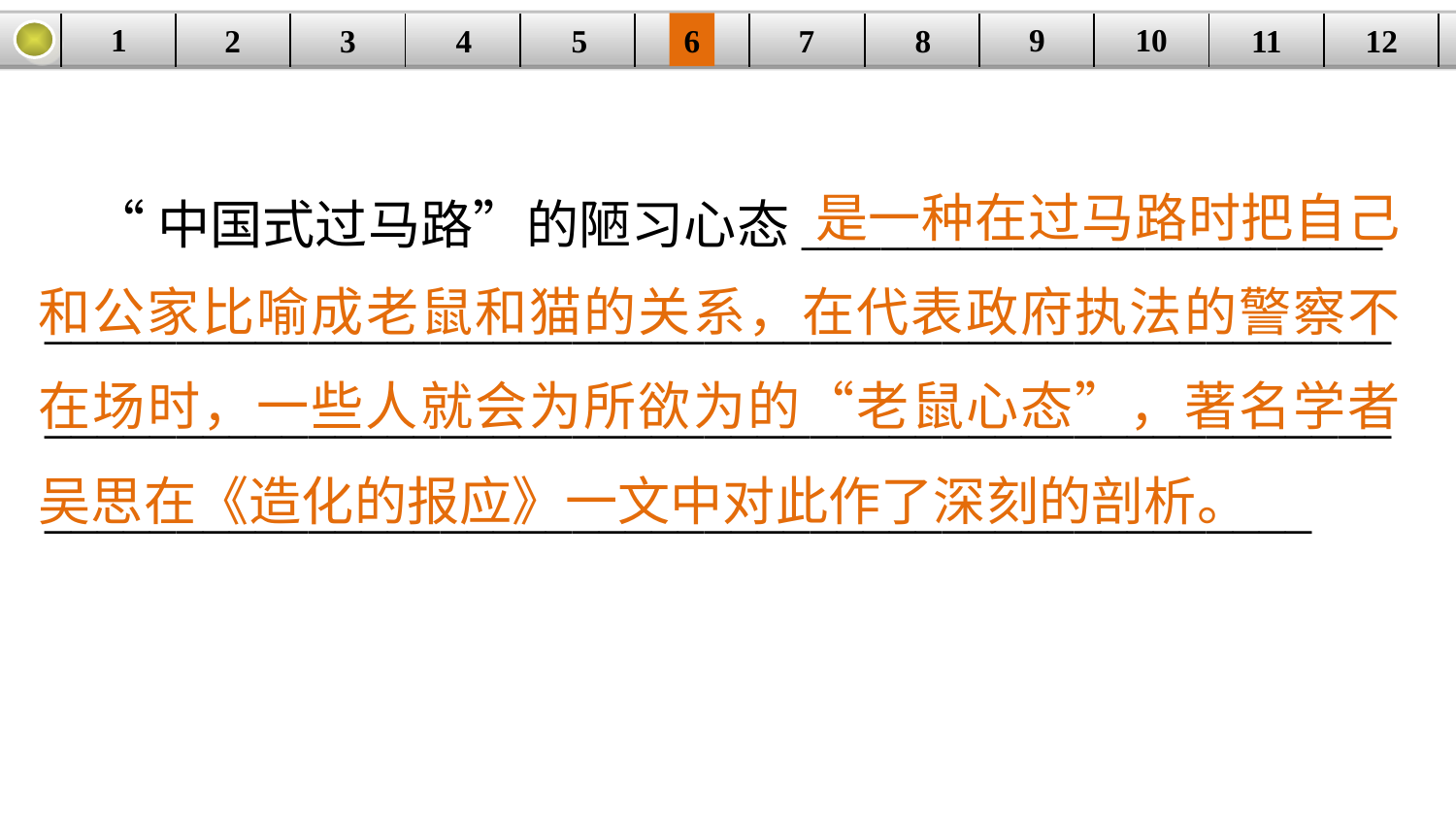

9
10
1
3
4
5
6
8
11
2
12
|  |  |  |  |  |  |  |  |  |  |  |  |
| --- | --- | --- | --- | --- | --- | --- | --- | --- | --- | --- | --- |
7

                                                             是一种在过马路时把自己和公家比喻成老鼠和猫的关系，在代表政府执法的警察不在场时，一些人就会为所欲为的“老鼠心态”，著名学者吴思在《造化的报应》一文中对此作了深刻的剖析。
    “中国式过马路”的陋习心态______________________
______________________________________________________________________________________________________________________________________________________